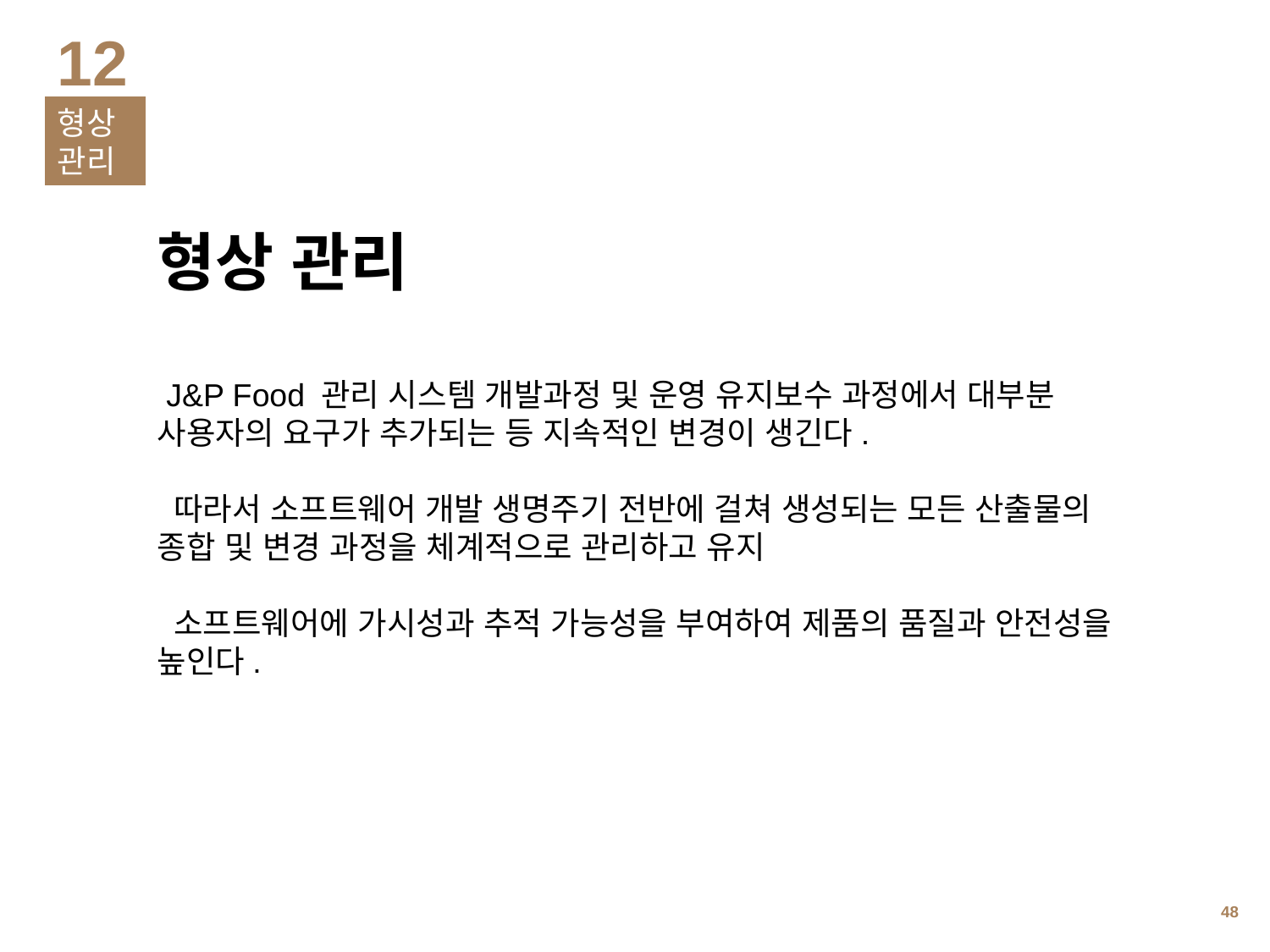

12
형상관리
형상 관리

 J&P Food 관리 시스템 개발과정 및 운영 유지보수 과정에서 대부분 사용자의 요구가 추가되는 등 지속적인 변경이 생긴다.

 따라서 소프트웨어 개발 생명주기 전반에 걸쳐 생성되는 모든 산출물의 종합 및 변경 과정을 체계적으로 관리하고 유지

 소프트웨어에 가시성과 추적 가능성을 부여하여 제품의 품질과 안전성을 높인다.
48